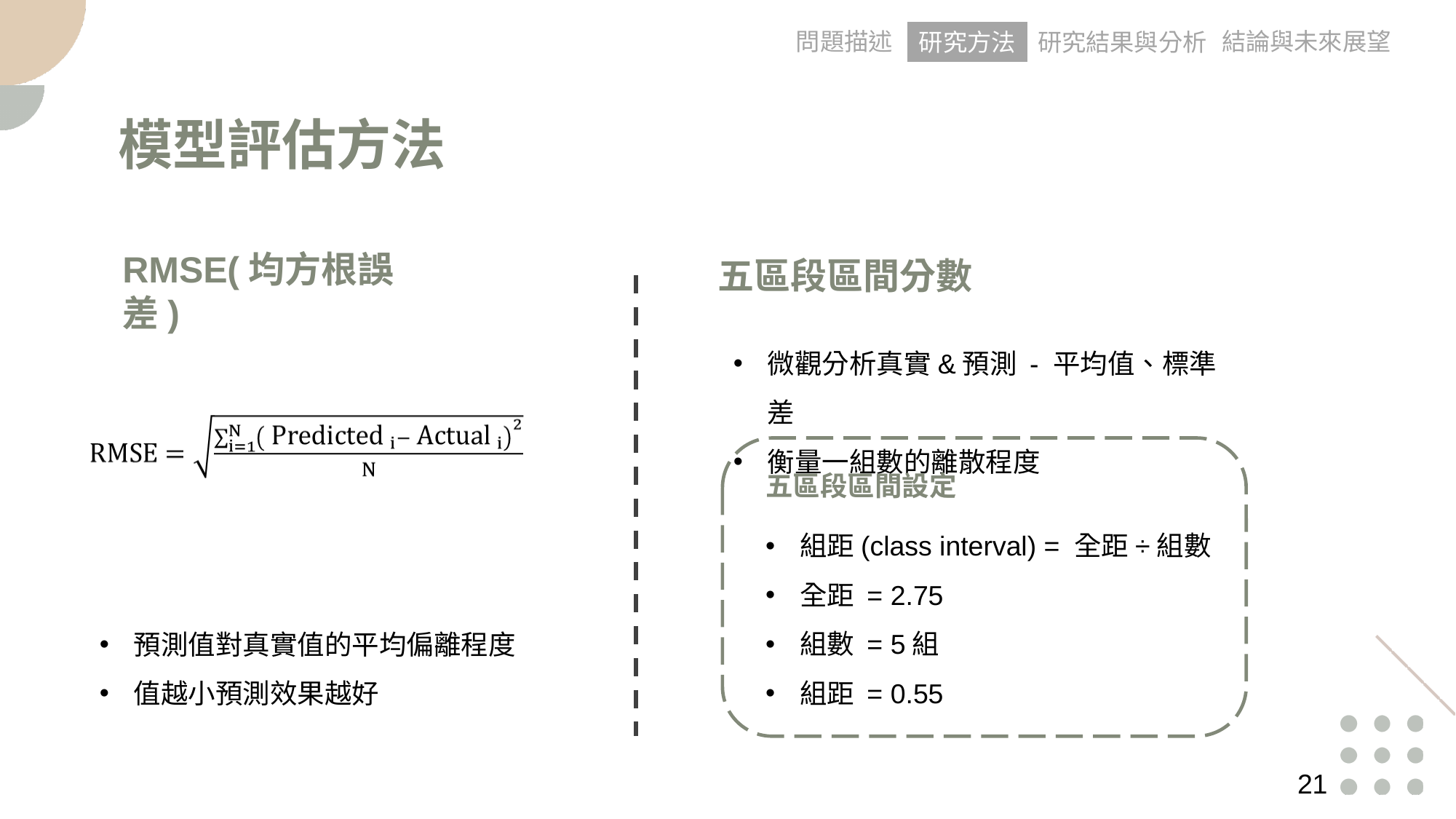

問題描述
結論與未來展望
研究方法
研究結果與分析
模型評估方法
RMSE(均方根誤差)
五區段區間分數
微觀分析真實&預測 - 平均值、標準差
衡量一組數的離散程度

五區段區間設定
組距(class interval) = 全距÷組數
全距 = 2.75
組數 = 5組
組距 = 0.55
預測值對真實值的平均偏離程度
值越小預測效果越好
		21